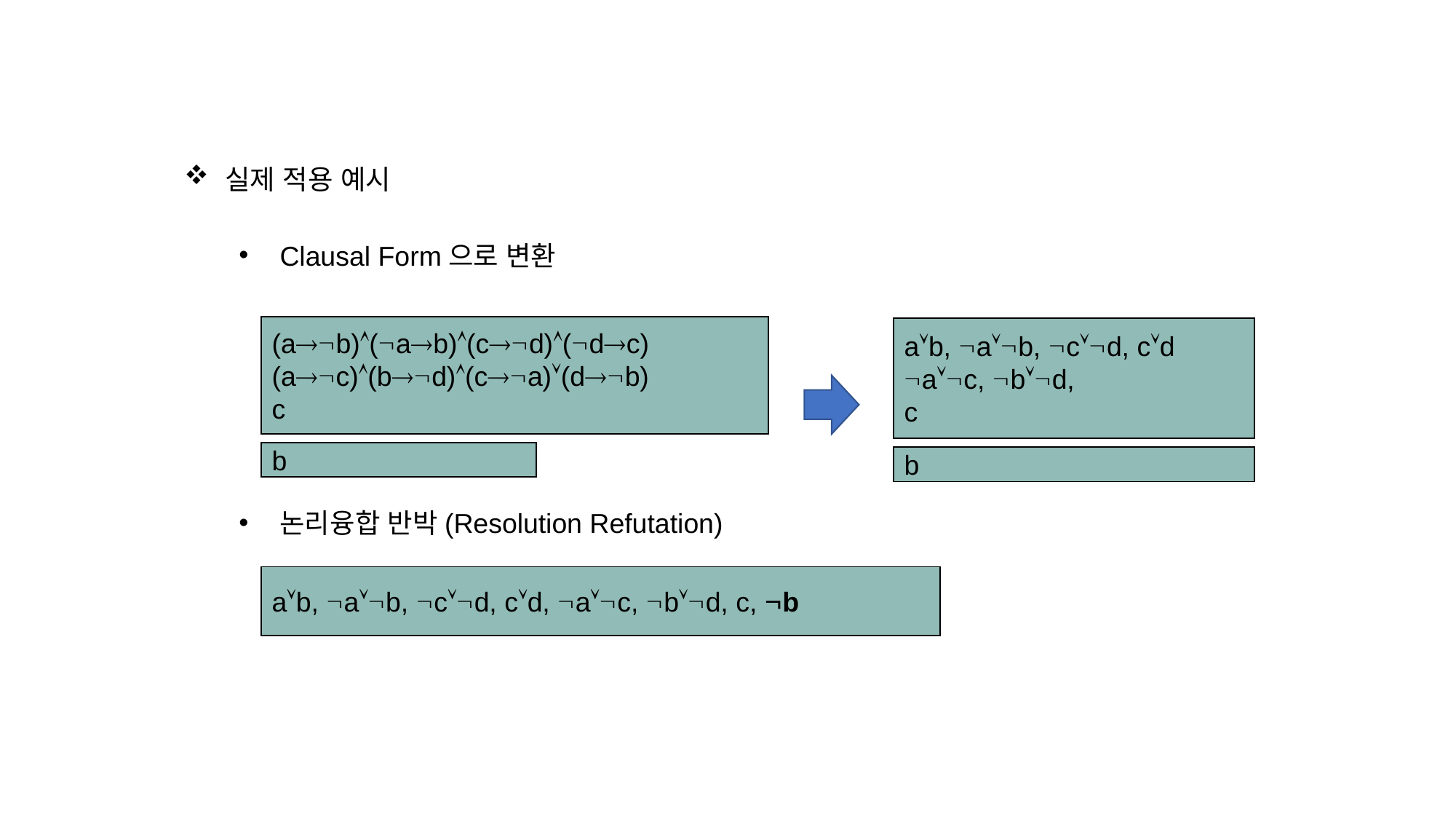

실제 적용 예시

Clausal Form으로 변환

논리융합 반박(Resolution Refutation)
(a→¬b)∧(¬a→b)∧(c→¬d)∧(¬d→c)
(a→¬c)∧(b→¬d)∧(c→¬a)∨(d→¬b)
c
b
a∨b, ¬a∨¬b, ¬c∨¬d, c∨d
¬a∨¬c, ¬b∨¬d,
c
b

a∨b, ¬a∨¬b, ¬c∨¬d, c∨d, ¬a∨¬c, ¬b∨¬d, c, ¬b